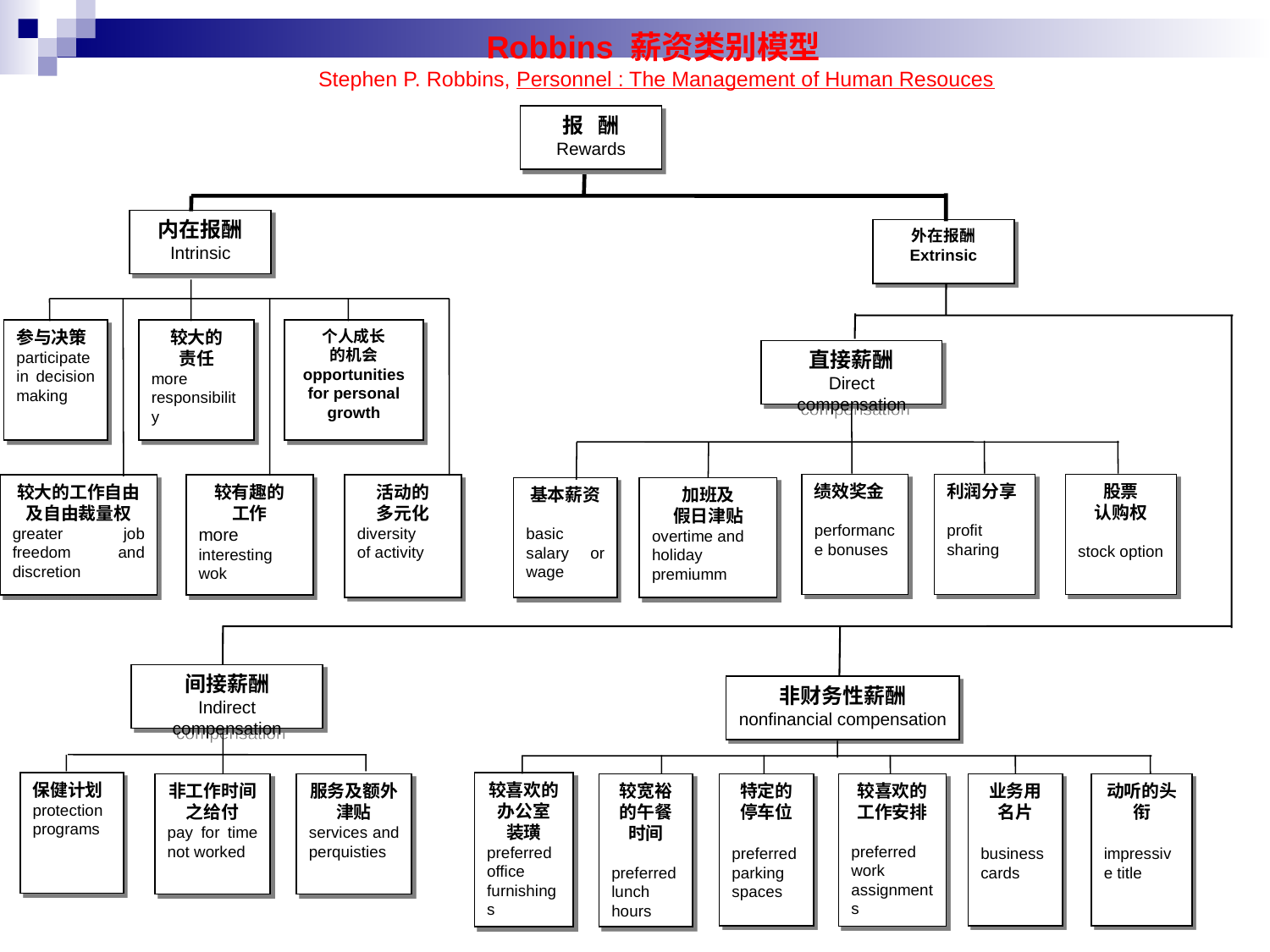

Robbins 薪资类别模型
 Stephen P. Robbins, Personnel : The Management of Human Resouces
报   酬
Rewards
内在报酬
Intrinsic
外在报酬
Extrinsic
参与决策
participate in decision making
较大的
责任
more responsibility
个人成长
的机会
opportunities for personal growth
直接薪酬
Direct compensation
绩效奖金

performance bonuses
利润分享

profit sharing
股票
认购权

stock option
较大的工作自由及自由裁量权
greater job freedom and discretion
较有趣的
工作
more interesting wok
活动的
多元化
diversity
of activity
基本薪资

basic salary or wage
加班及
假日津贴
overtime and holiday premiumm
间接薪酬
Indirect compensation
非财务性薪酬
nonfinancial compensation
保健计划
protection programs
较喜欢的办公室
装璜
preferred office furnishings
非工作时间之给付
pay for time not worked
服务及额外津贴
services and perquisties
较宽裕的午餐时间

preferred lunch hours
特定的停车位

preferred parking spaces
较喜欢的工作安排

preferred work assignments
业务用名片

business cards
动听的头衔

impressive title

17